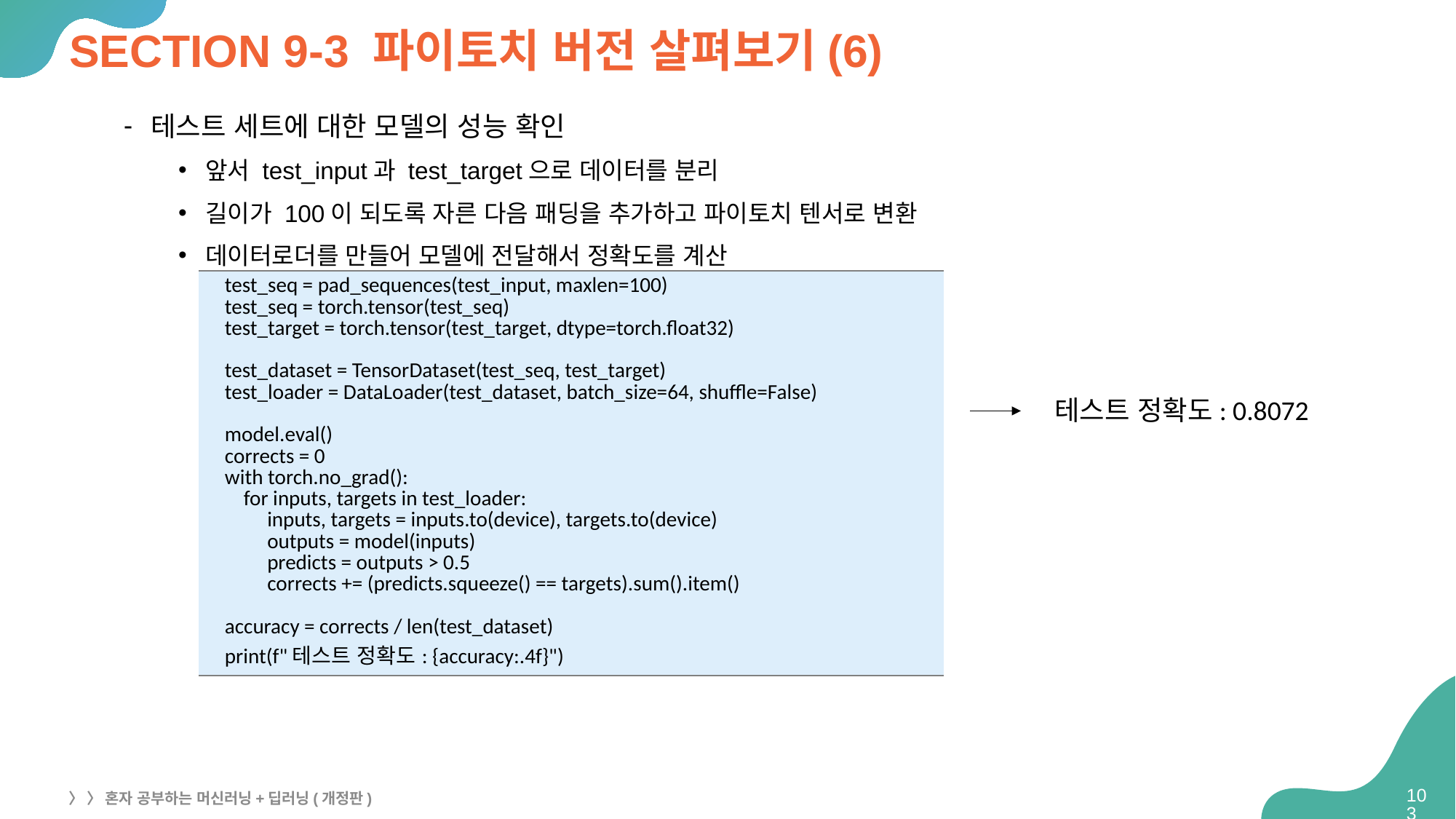

# SECTION 9-3 파이토치 버전 살펴보기(6)
테스트 세트에 대한 모델의 성능 확인
앞서 test_input과 test_target으로 데이터를 분리
길이가 100이 되도록 자른 다음 패딩을 추가하고 파이토치 텐서로 변환
데이터로더를 만들어 모델에 전달해서 정확도를 계산
| test\_seq = pad\_sequences(test\_input, maxlen=100) test\_seq = torch.tensor(test\_seq) test\_target = torch.tensor(test\_target, dtype=torch.float32) test\_dataset = TensorDataset(test\_seq, test\_target) test\_loader = DataLoader(test\_dataset, batch\_size=64, shuffle=False) model.eval() corrects = 0 with torch.no\_grad(): for inputs, targets in test\_loader: inputs, targets = inputs.to(device), targets.to(device) outputs = model(inputs) predicts = outputs > 0.5 corrects += (predicts.squeeze() == targets).sum().item() accuracy = corrects / len(test\_dataset) print(f"테스트 정확도: {accuracy:.4f}") |
| --- |
테스트 정확도: 0.8072
103
〉 〉 혼자 공부하는 머신러닝+딥러닝(개정판)